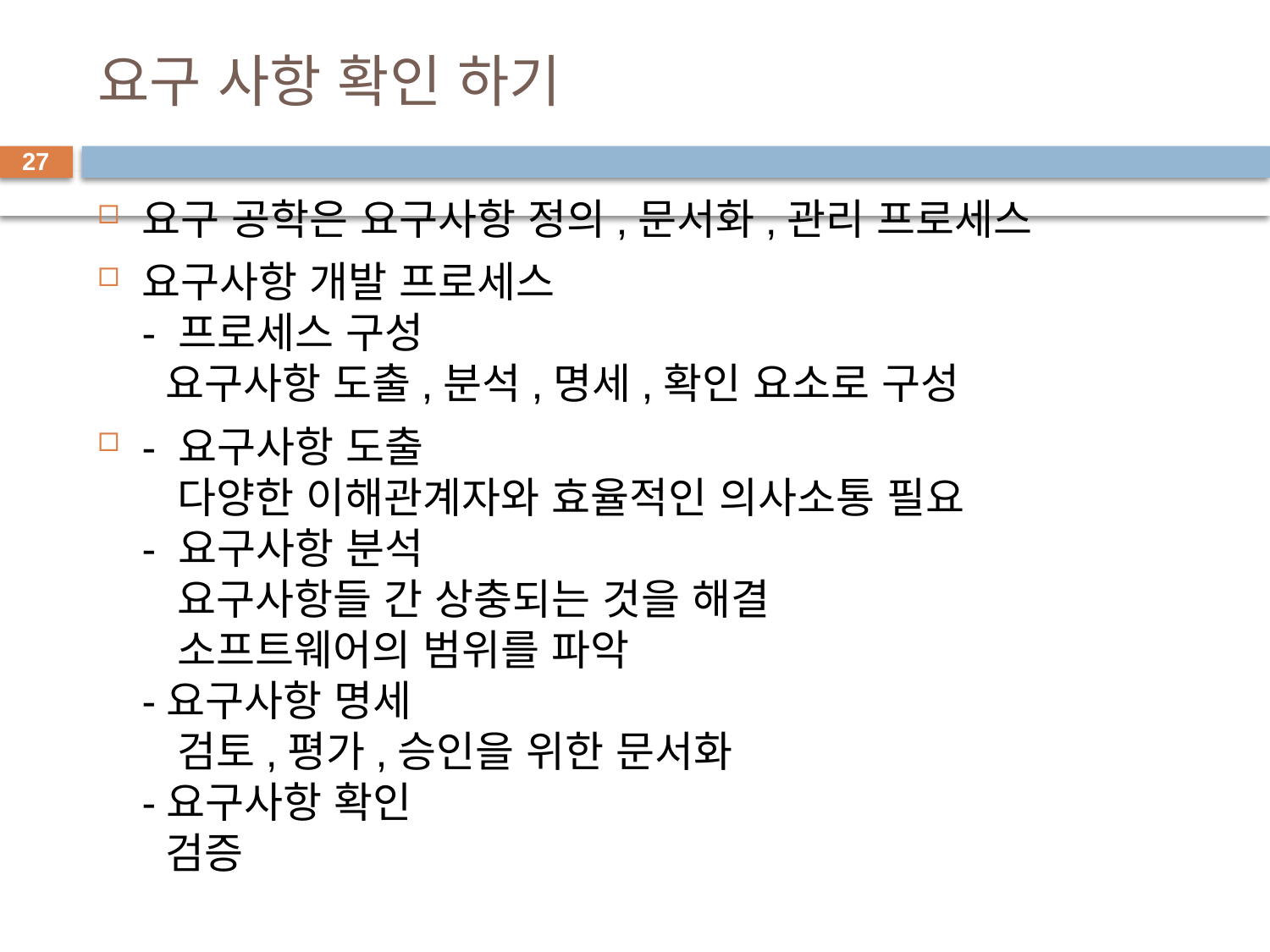

# 요구 사항 확인 하기
27
요구 공학은 요구사항 정의,문서화,관리 프로세스
요구사항 개발 프로세스
- 프로세스 구성
  요구사항 도출,분석,명세,확인 요소로 구성
- 요구사항 도출
   다양한 이해관계자와 효율적인 의사소통 필요
- 요구사항 분석
   요구사항들 간 상충되는 것을 해결
   소프트웨어의 범위를 파악
-요구사항 명세
   검토,평가,승인을 위한 문서화
-요구사항 확인
  검증